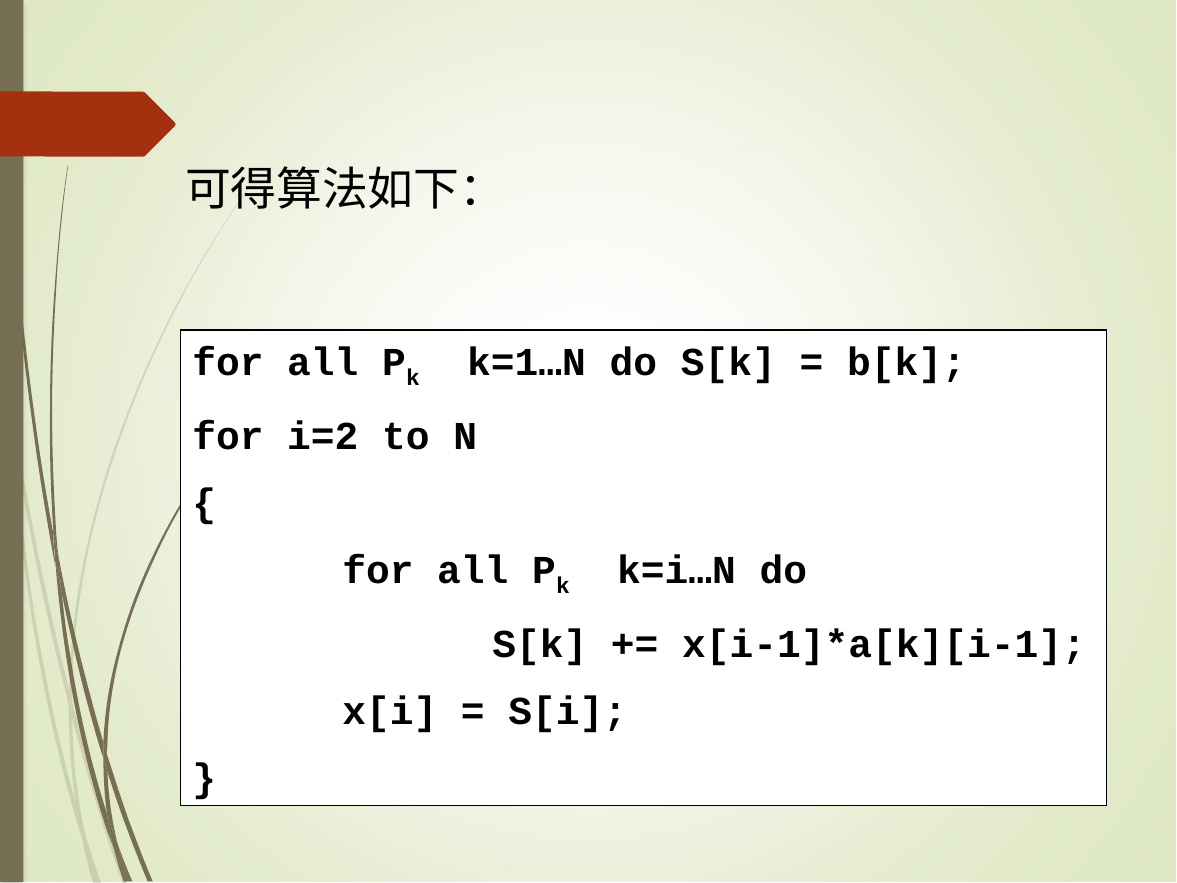

可得算法如下：
for all Pk  k=1…N do S[k] = b[k];
for i=2 to N
{
	for all Pk  k=i…N do
		S[k] += x[i-1]*a[k][i-1];
	x[i] = S[i];
}